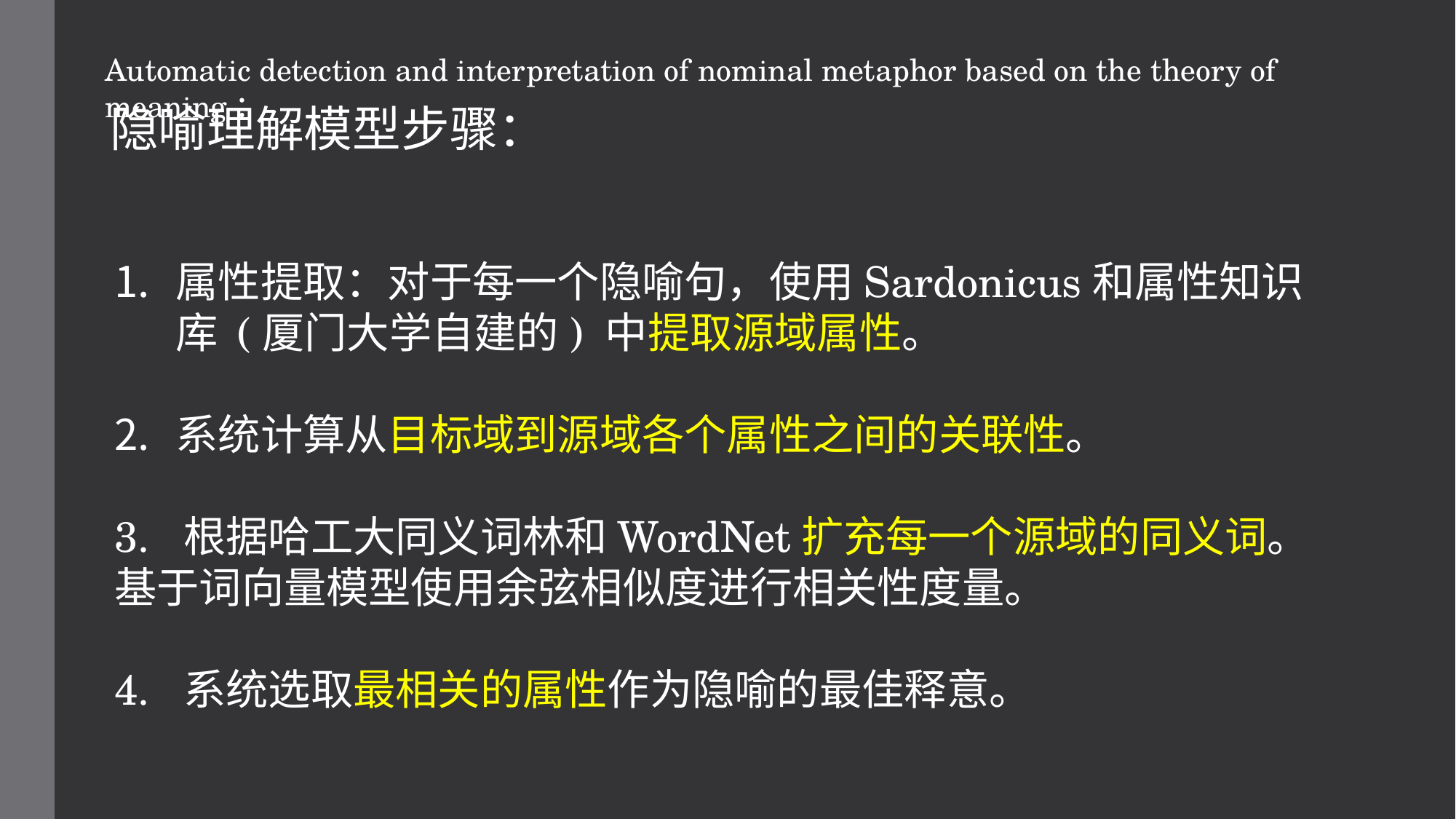

Automatic detection and interpretation of nominal metaphor based on the theory of meaning：
隐喻理解模型步骤：
属性提取：对于每一个隐喻句，使用Sardonicus和属性知识库 (厦门大学自建的) 中提取源域属性。

系统计算从目标域到源域各个属性之间的关联性。

3.  根据哈工大同义词林和WordNet扩充每一个源域的同义词。
基于词向量模型使用余弦相似度进行相关性度量。

4.  系统选取最相关的属性作为隐喻的最佳释意。